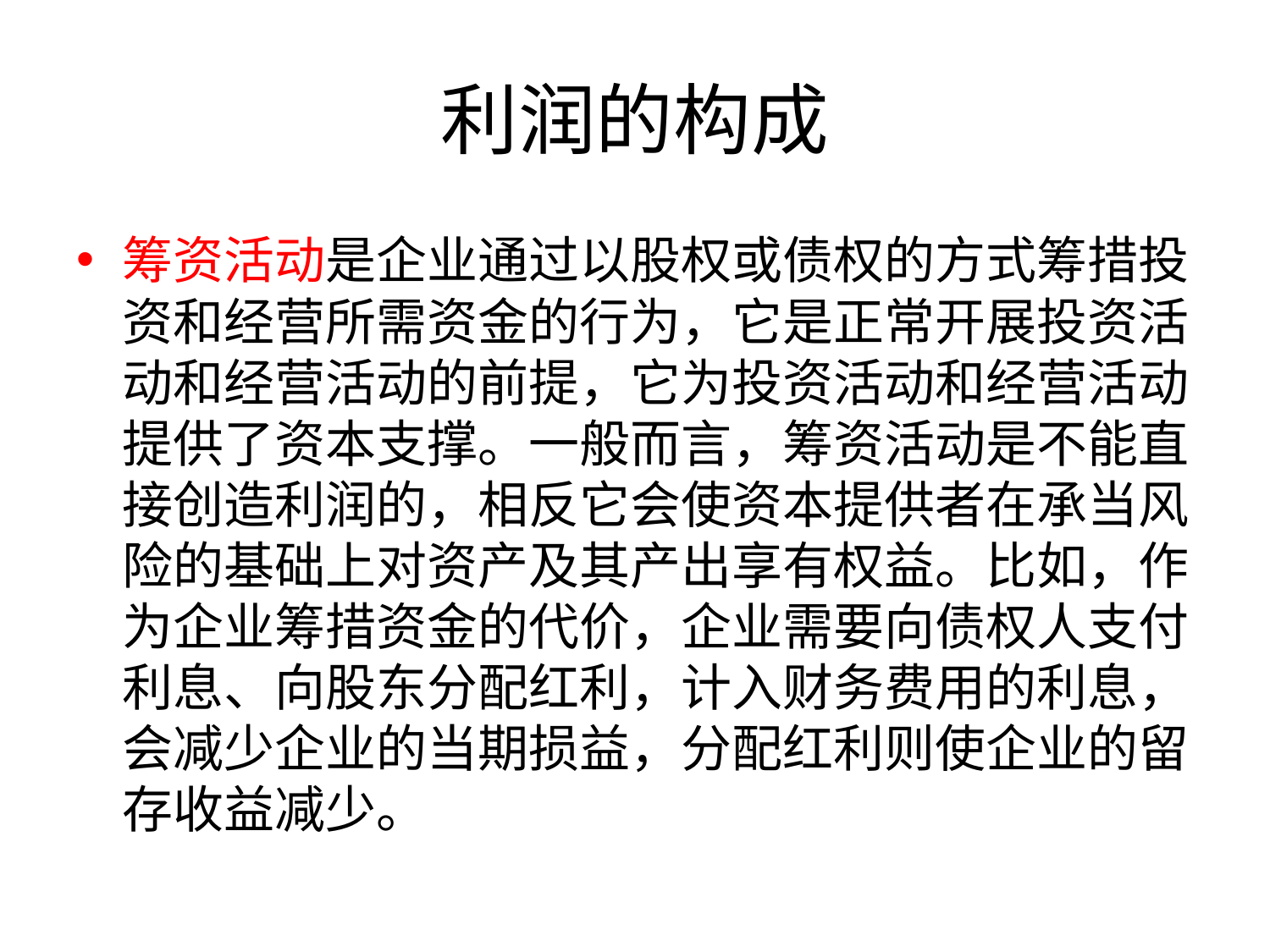

# 利润的构成
筹资活动是企业通过以股权或债权的方式筹措投资和经营所需资金的行为，它是正常开展投资活动和经营活动的前提，它为投资活动和经营活动提供了资本支撑。一般而言，筹资活动是不能直接创造利润的，相反它会使资本提供者在承当风险的基础上对资产及其产出享有权益。比如，作为企业筹措资金的代价，企业需要向债权人支付利息、向股东分配红利，计入财务费用的利息，会减少企业的当期损益，分配红利则使企业的留存收益减少。